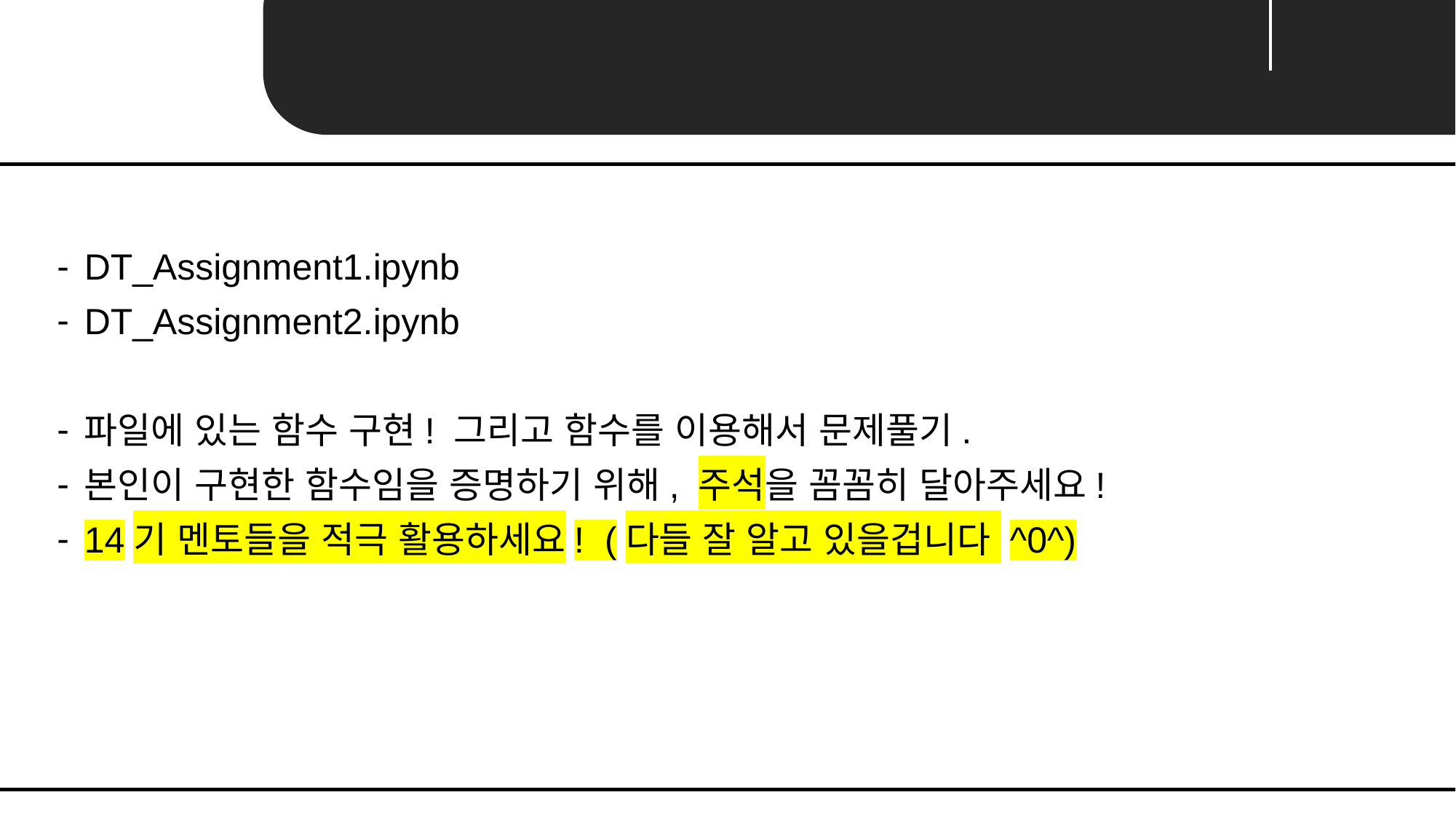

Unit  06 ㅣ 과제

DT_Assignment1.ipynb
DT_Assignment2.ipynb

파일에 있는 함수 구현! 그리고 함수를 이용해서 문제풀기.
본인이 구현한 함수임을 증명하기 위해, 주석을 꼼꼼히 달아주세요!
14기 멘토들을 적극 활용하세요!  (다들 잘 알고 있을겁니다 ^0^)